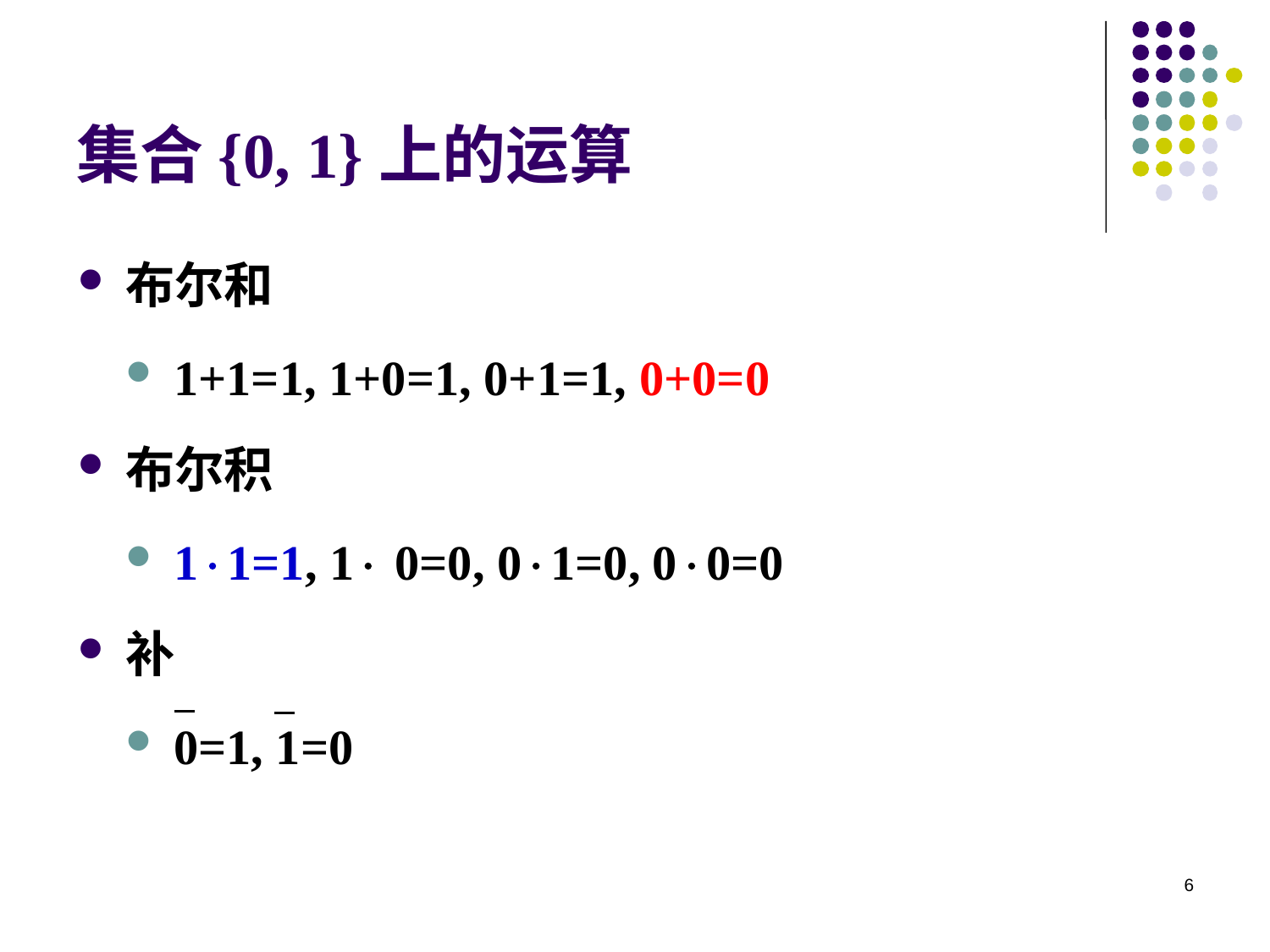

# 集合{0, 1}上的运算
布尔和
1+1=1, 1+0=1, 0+1=1, 0+0=0
布尔积
1⋅1=1, 1⋅ 0=0, 0⋅1=0, 0⋅0=0
补
0=1, 1=0

6